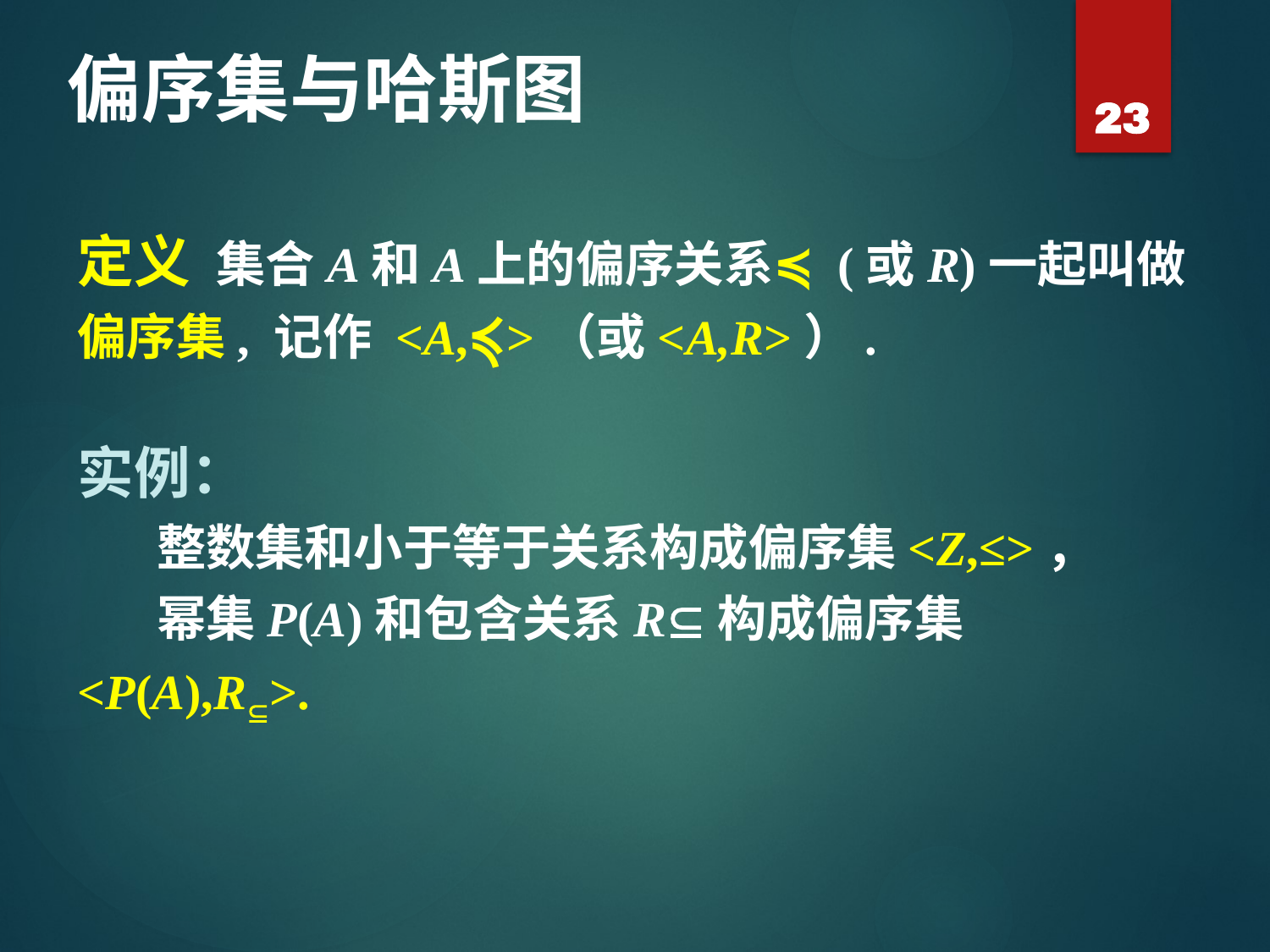

# 偏序集与哈斯图
23
定义  集合A和A上的偏序关系≼ (或R)一起叫做偏序集, 记作 <A,≼>（或<A,R>）.
实例：
      整数集和小于等于关系构成偏序集<Z,≤>，
      幂集P(A)和包含关系R⊆构成偏序集<P(A),R⊆>.